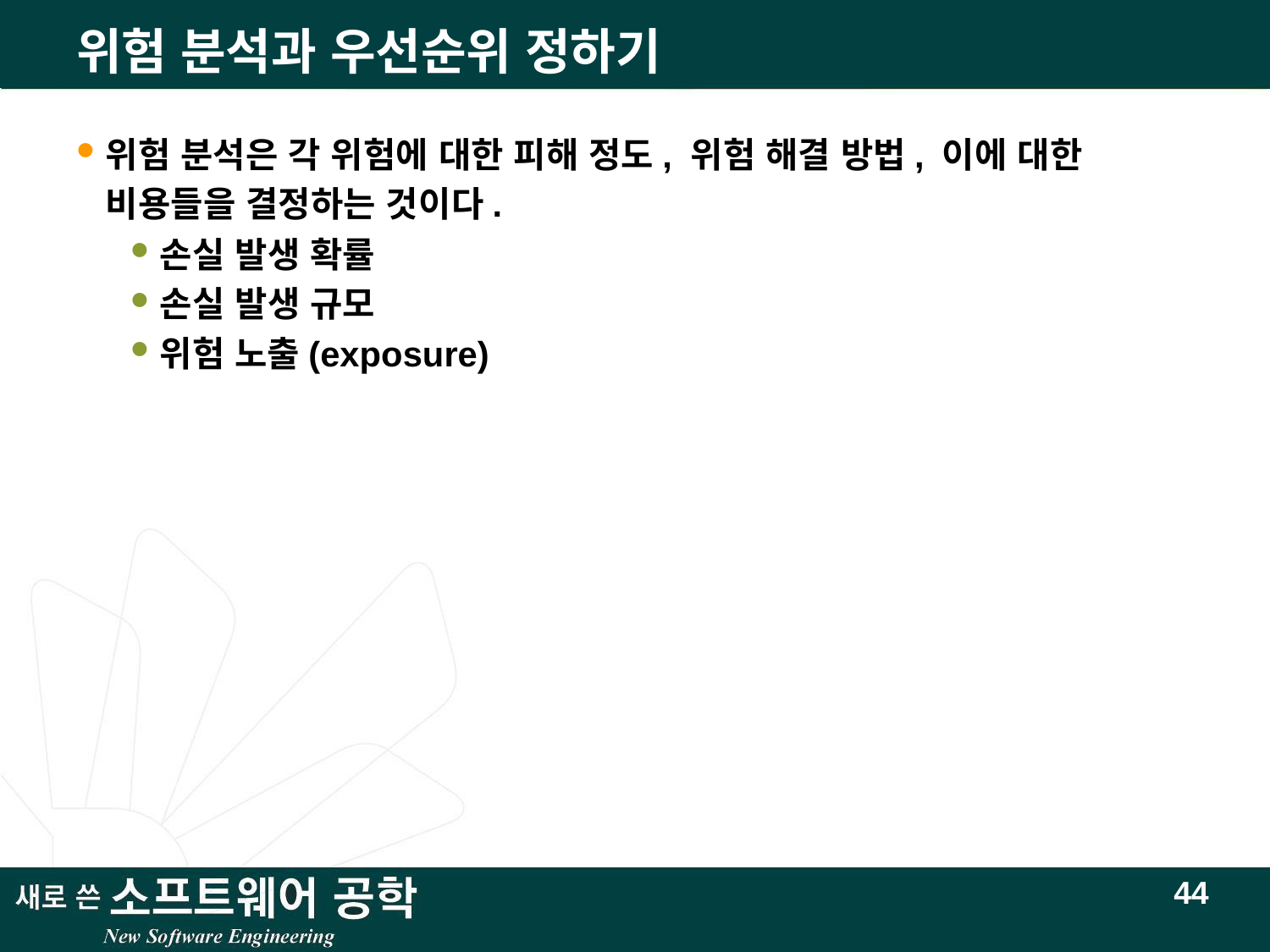

# 위험 분석과 우선순위 정하기
위험 분석은 각 위험에 대한 피해 정도, 위험 해결 방법, 이에 대한 비용들을 결정하는 것이다.
손실 발생 확률
손실 발생 규모
위험 노출(exposure)

44